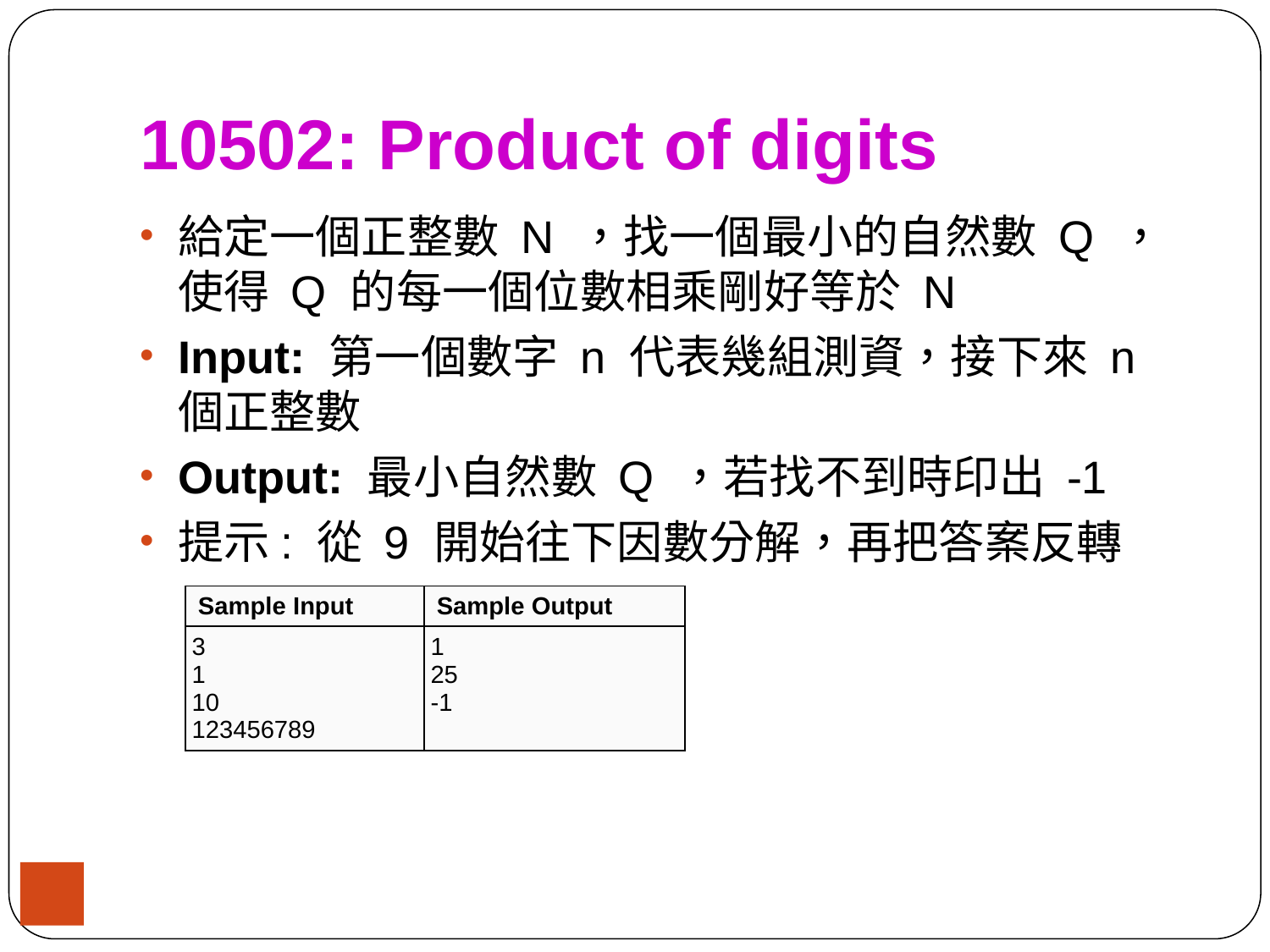

# 10502: Product of digits
給定一個正整數 N ，找一個最小的自然數 Q ，使得 Q 的每一個位數相乘剛好等於 N
Input: 第一個數字 n 代表幾組測資，接下來 n 個正整數
Output: 最小自然數 Q ，若找不到時印出 -1
提示: 從 9 開始往下因數分解，再把答案反轉
| Sample Input | Sample Output |
| --- | --- |
| 3 1 10 123456789 | 1 25 -1 |